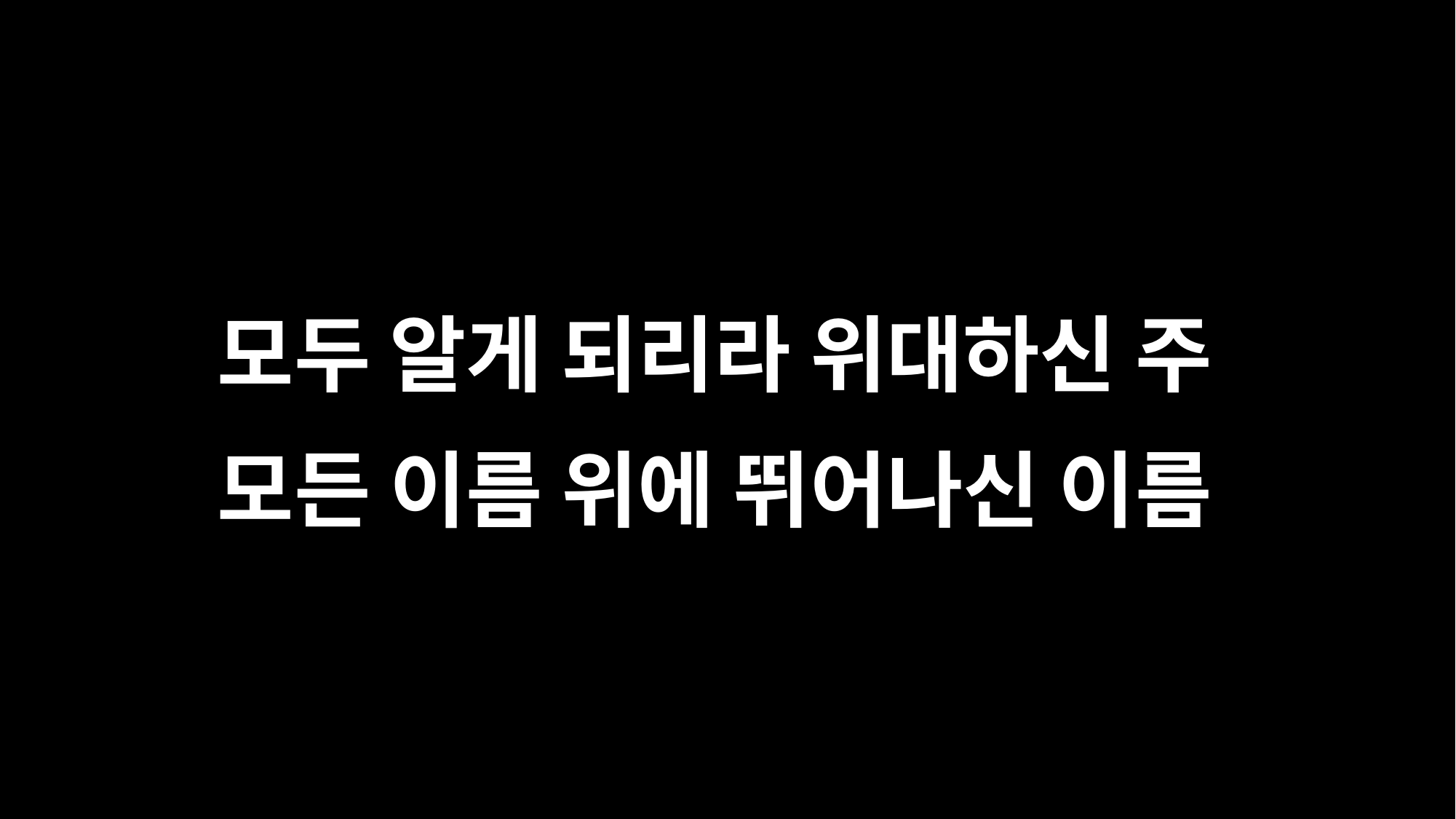

모두 알게 되리라 위대하신 주
모든 이름 위에 뛰어나신 이름